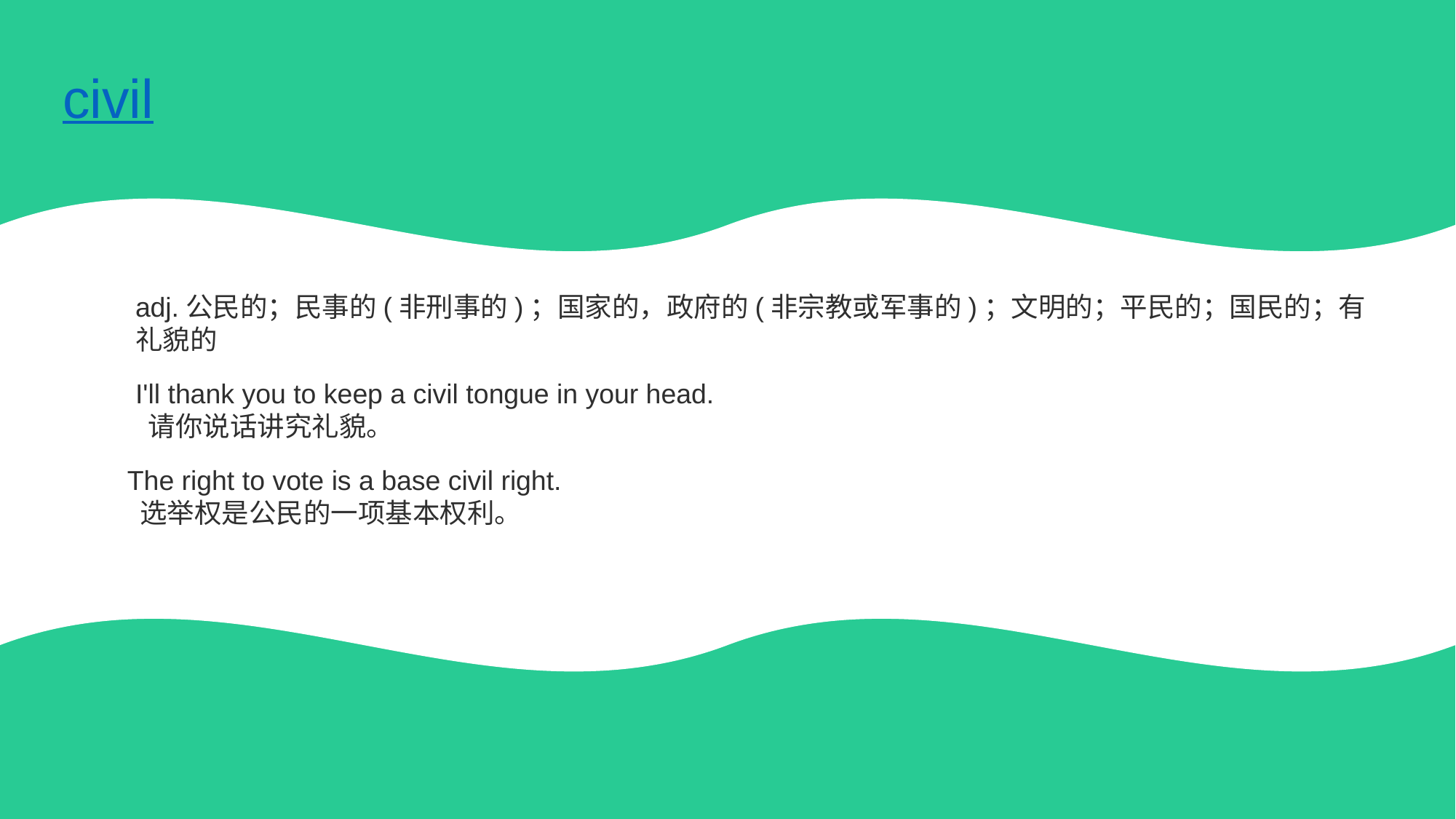

civil
adj.公民的；民事的(非刑事的)；国家的，政府的(非宗教或军事的)；文明的；平民的；国民的；有礼貌的
I'll thank you to keep a civil tongue in your head.
 请你说话讲究礼貌。
The right to vote is a base civil right.
 选举权是公民的一项基本权利。